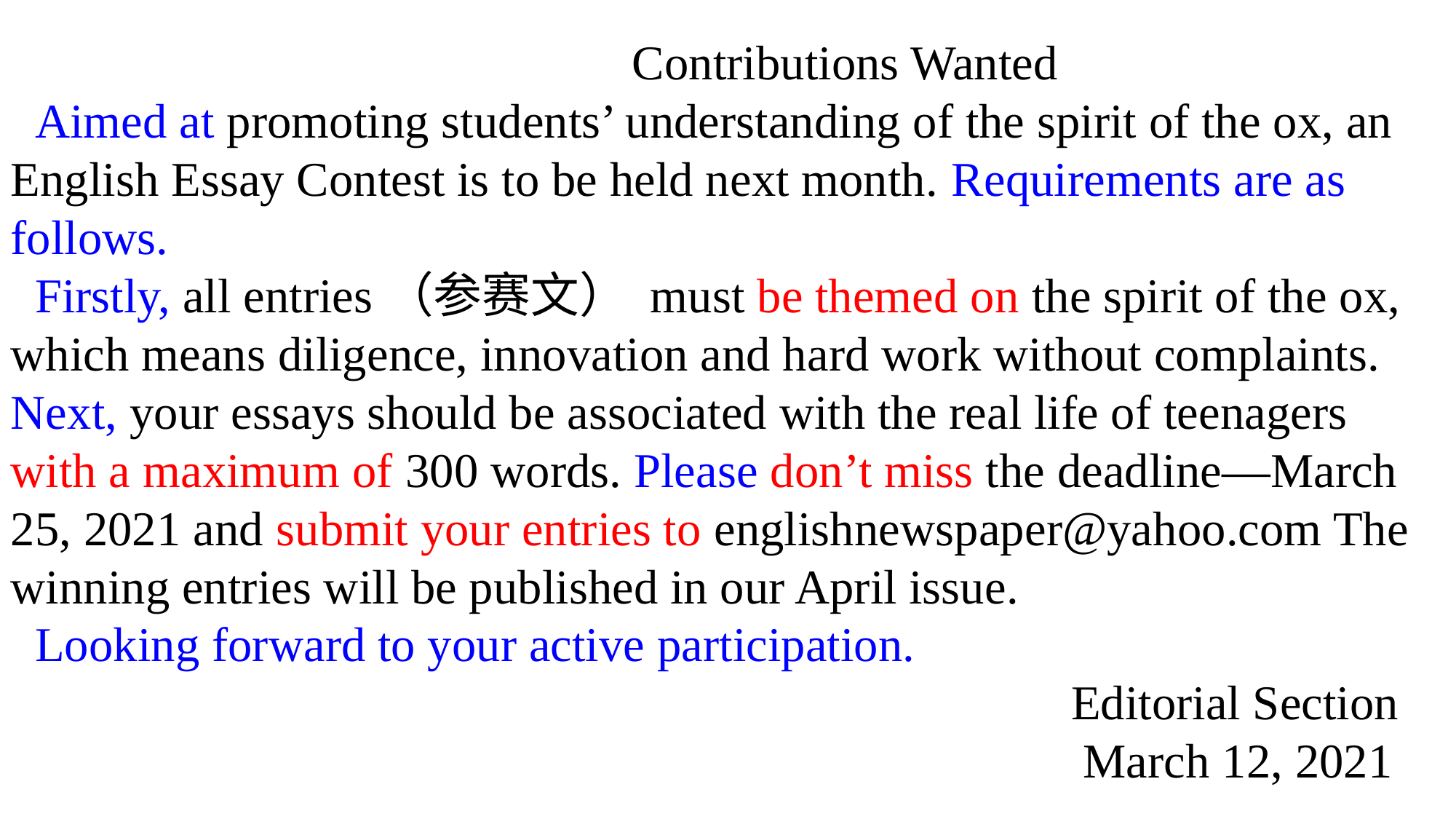

Contributions Wanted
  Aimed at promoting students’ understanding of the spirit of the ox, an English Essay Contest is to be held next month. Requirements are as follows.
  Firstly, all entries（参赛文） must be themed on the spirit of the ox, which means diligence, innovation and hard work without complaints. Next, your essays should be associated with the real life of teenagers with a maximum of 300 words. Please don’t miss the deadline—March 25, 2021 and submit your entries to englishnewspaper@yahoo.com The winning entries will be published in our April issue.
  Looking forward to your active participation.
                                                                                       Editorial Section
                                                                                        March 12, 2021